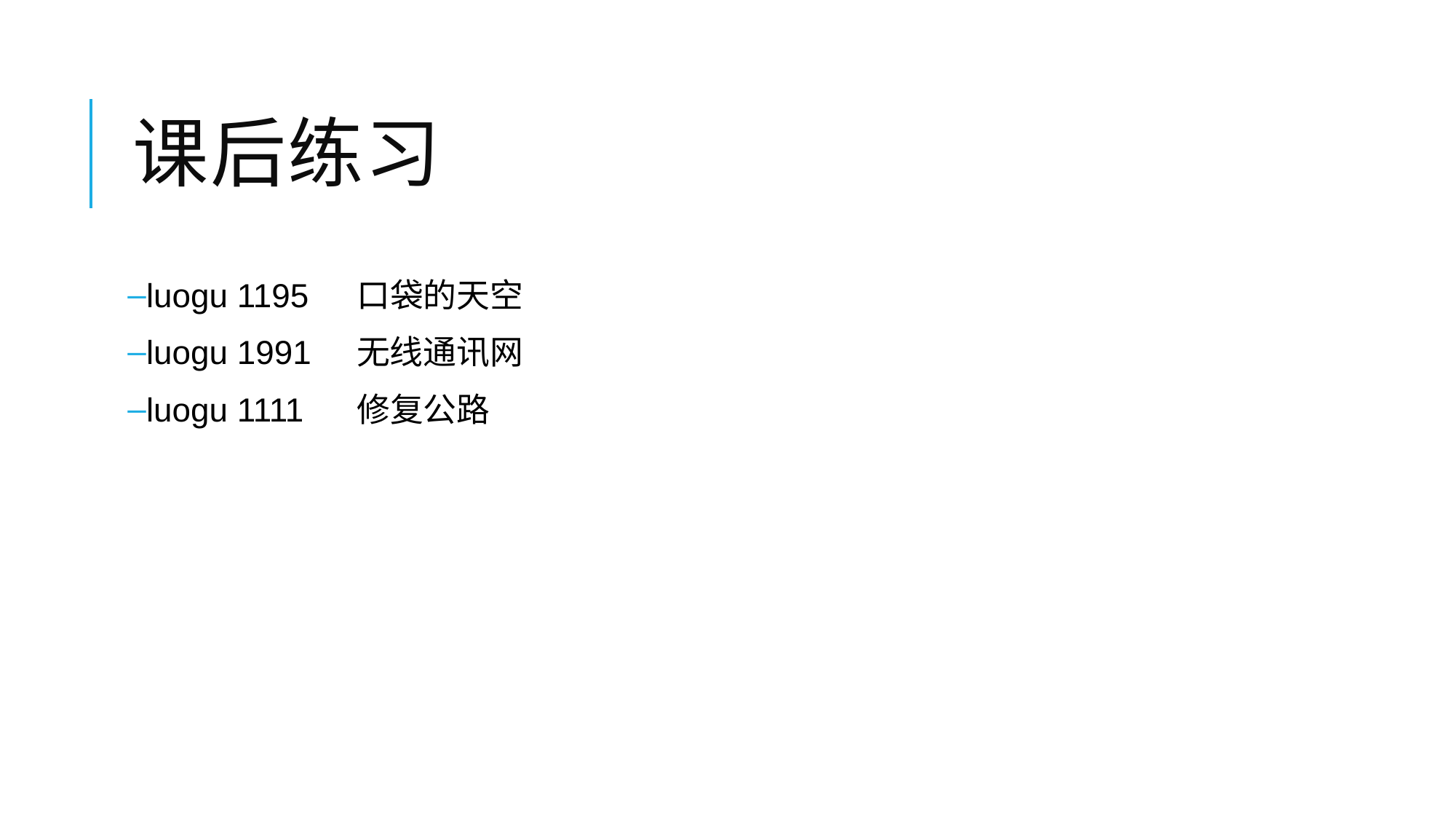

# 课后练习
luogu 1195	口袋的天空
luogu 1991	无线通讯网
luogu 1111	修复公路